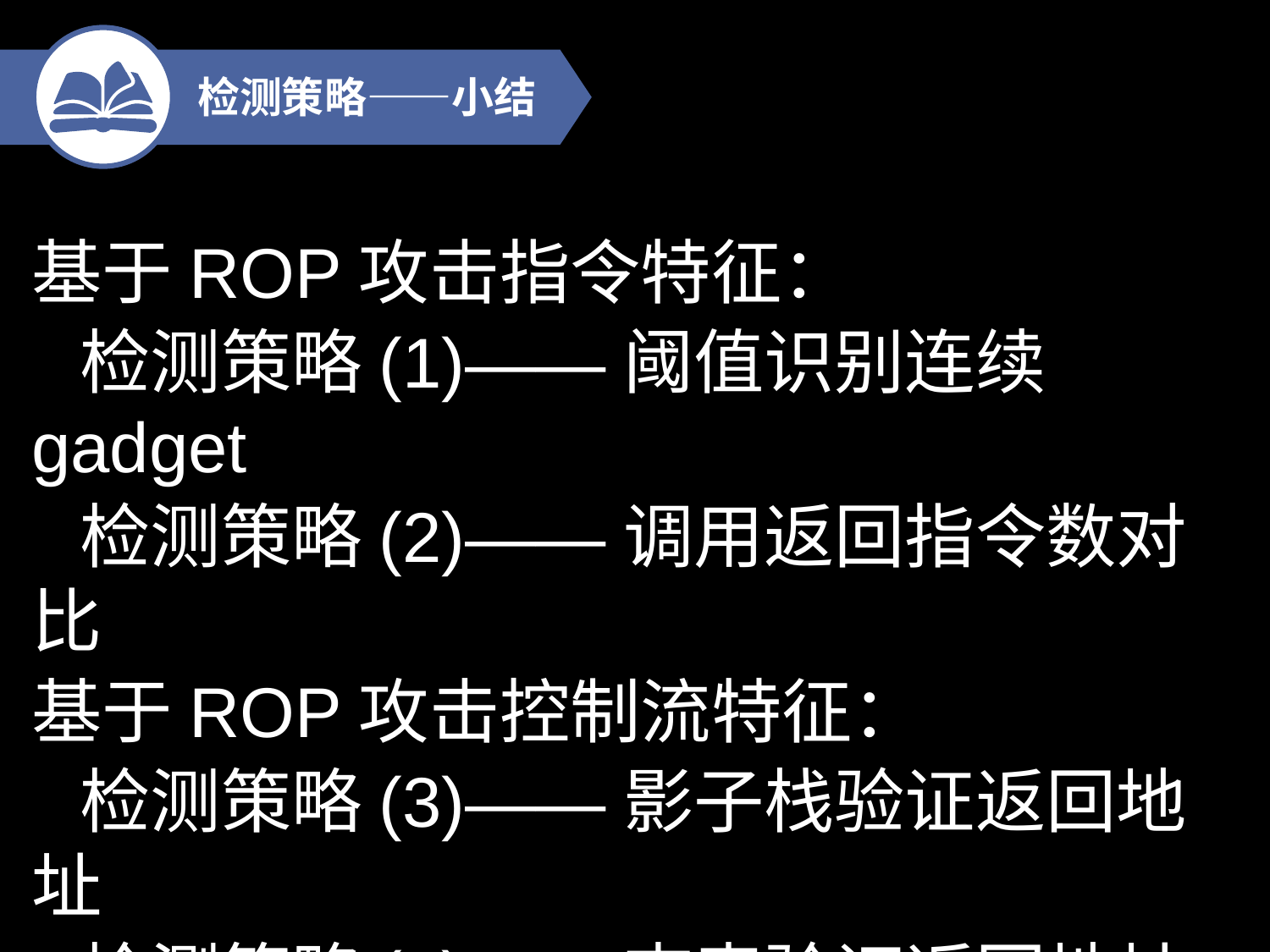

检测策略——小结
基于ROP攻击指令特征：
  检测策略(1)——阈值识别连续gadget
  检测策略(2)——调用返回指令数对比
基于ROP攻击控制流特征：
  检测策略(3)——影子栈验证返回地址
  检测策略(4)——查表验证返回地址
  检测策略(5)——验证GOT指针合法性